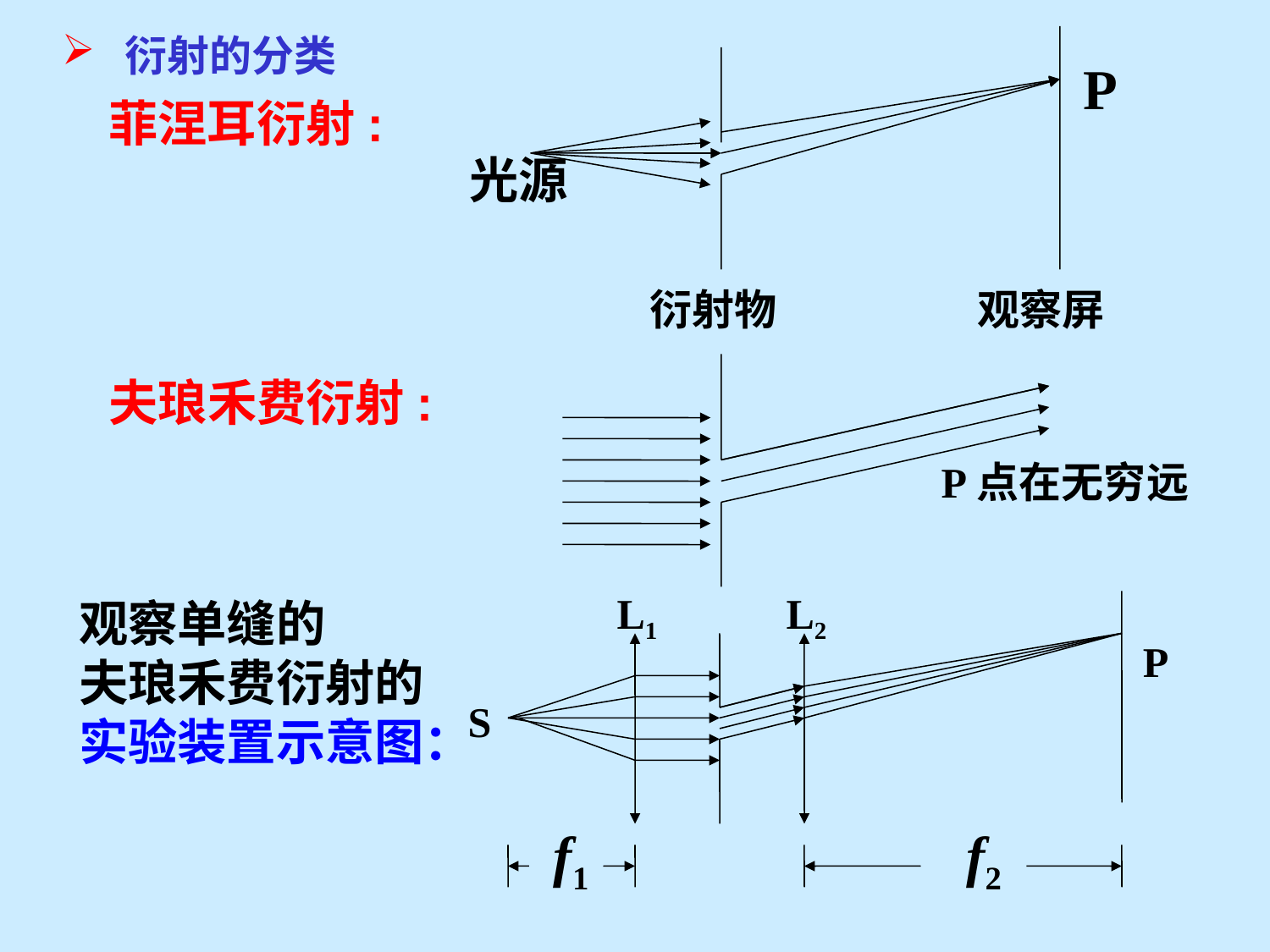

3
  衍射的分类

P

菲涅耳衍射:
光源
衍射物
观察屏

P点在无穷远

夫琅禾费衍射:
L1
L2

P

S

f1
f2

观察单缝的
夫琅禾费衍射的
实验装置示意图：